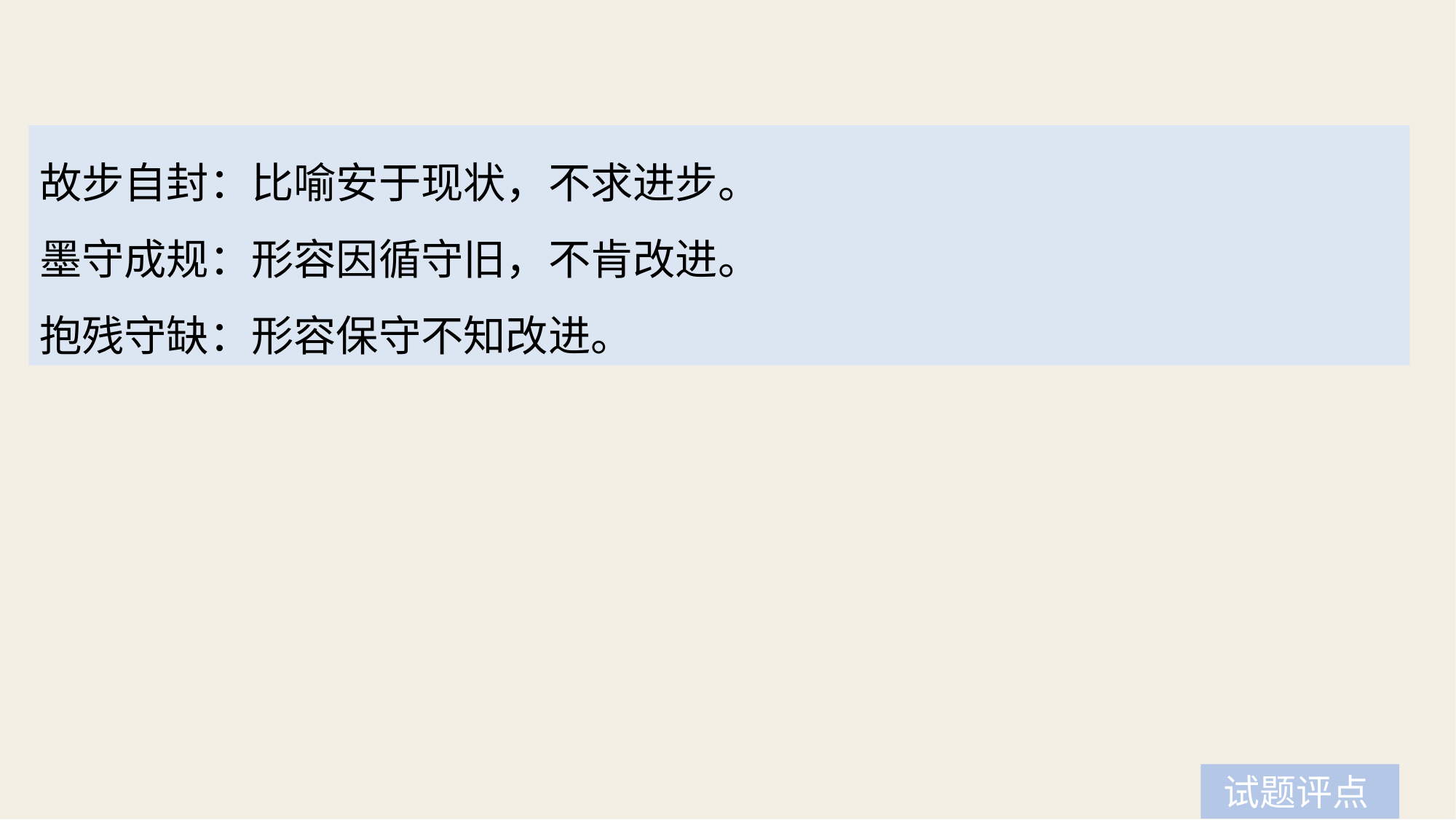

故步自封：比喻安于现状，不求进步。
墨守成规：形容因循守旧，不肯改进。
抱残守缺：形容保守不知改进。
试题评点